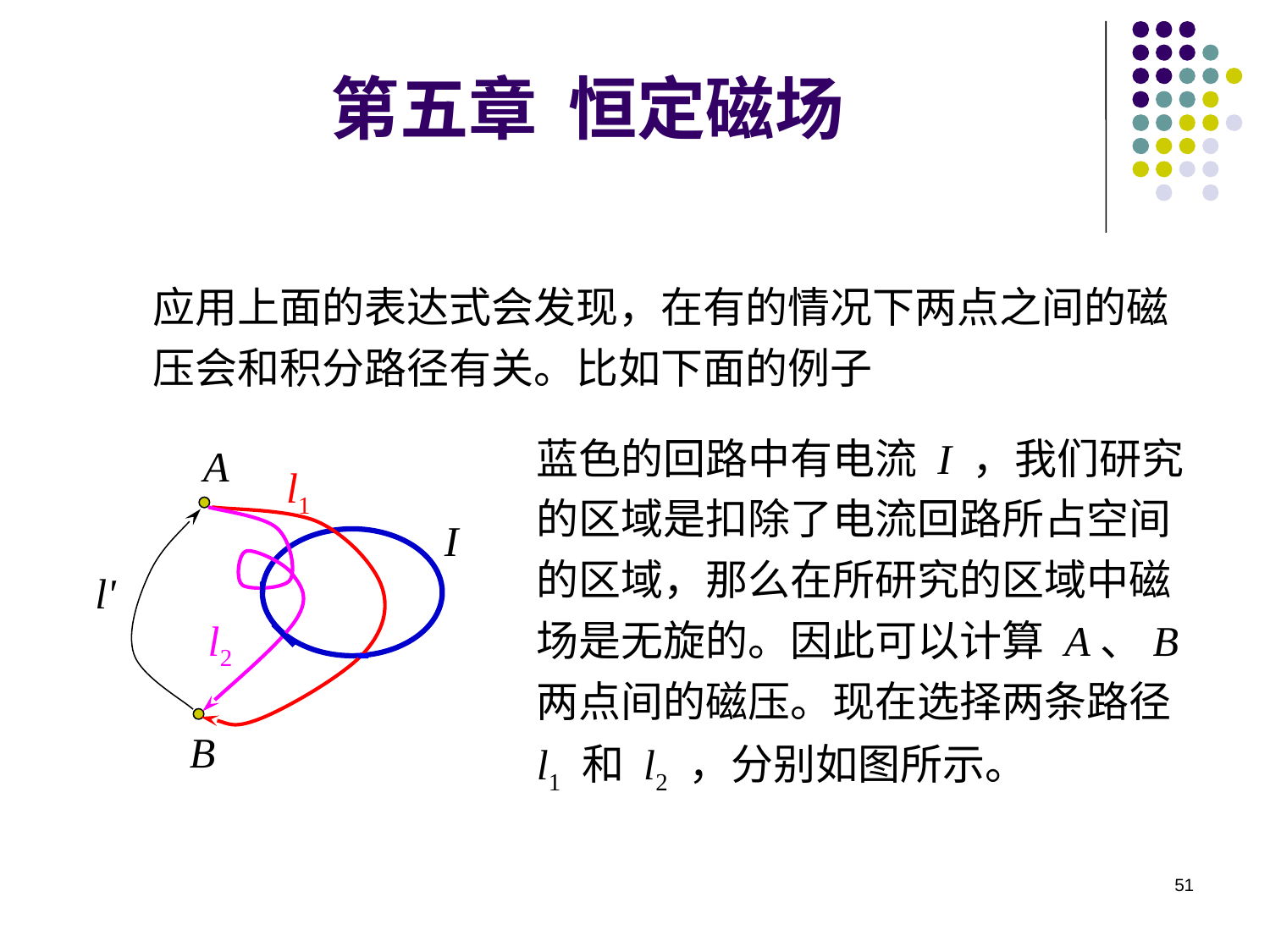

第五章  恒定磁场
应用上面的表达式会发现，在有的情况下两点之间的磁
压会和积分路径有关。比如下面的例子
蓝色的回路中有电流 I ，我们研究
的区域是扣除了电流回路所占空间
的区域，那么在所研究的区域中磁
场是无旋的。因此可以计算 A、B
两点间的磁压。现在选择两条路径
l1 和 l2 ，分别如图所示。
A
l1

I

l'
l2

B

51